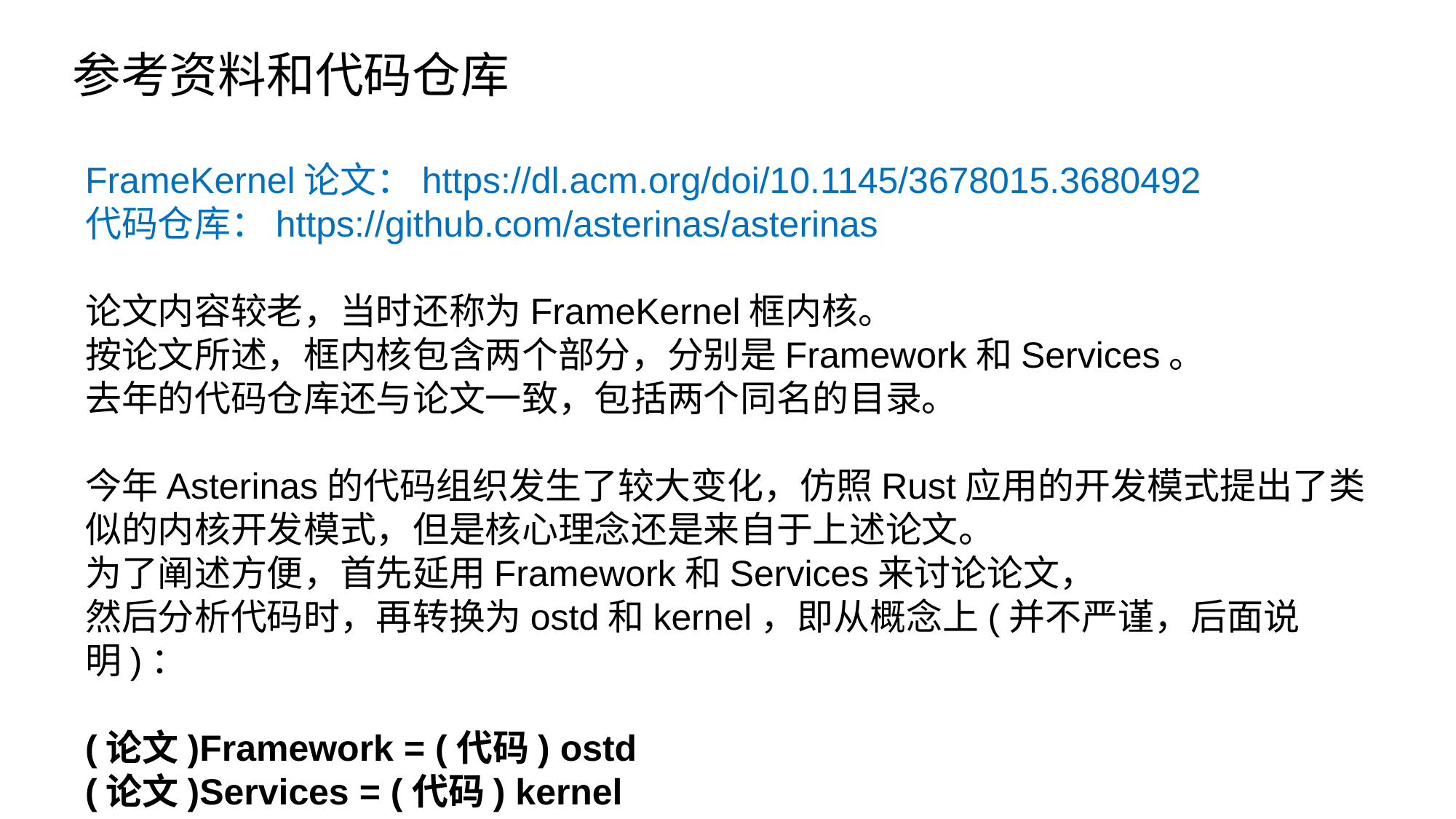

参考资料和代码仓库
FrameKernel论文：https://dl.acm.org/doi/10.1145/3678015.3680492
代码仓库：https://github.com/asterinas/asterinas

论文内容较老，当时还称为FrameKernel框内核。
按论文所述，框内核包含两个部分，分别是Framework和Services。
去年的代码仓库还与论文一致，包括两个同名的目录。

今年Asterinas的代码组织发生了较大变化，仿照Rust应用的开发模式提出了类似的内核开发模式，但是核心理念还是来自于上述论文。
为了阐述方便，首先延用Framework和Services来讨论论文，
然后分析代码时，再转换为ostd和kernel，即从概念上(并不严谨，后面说明)：

(论文)Framework = (代码) ostd
(论文)Services = (代码) kernel